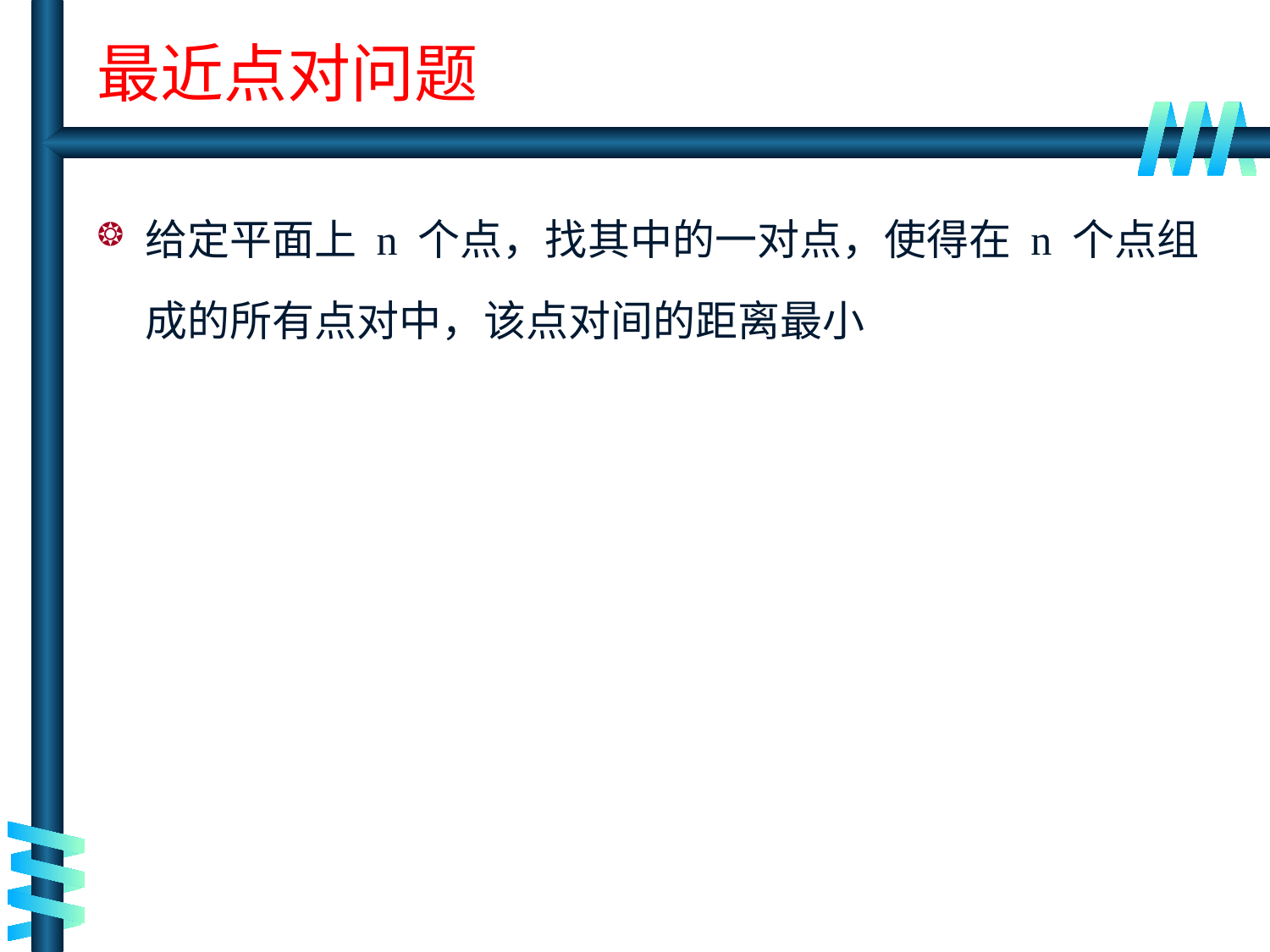

# 最近点对问题
给定平面上 n 个点，找其中的一对点，使得在 n 个点组成的所有点对中，该点对间的距离最小